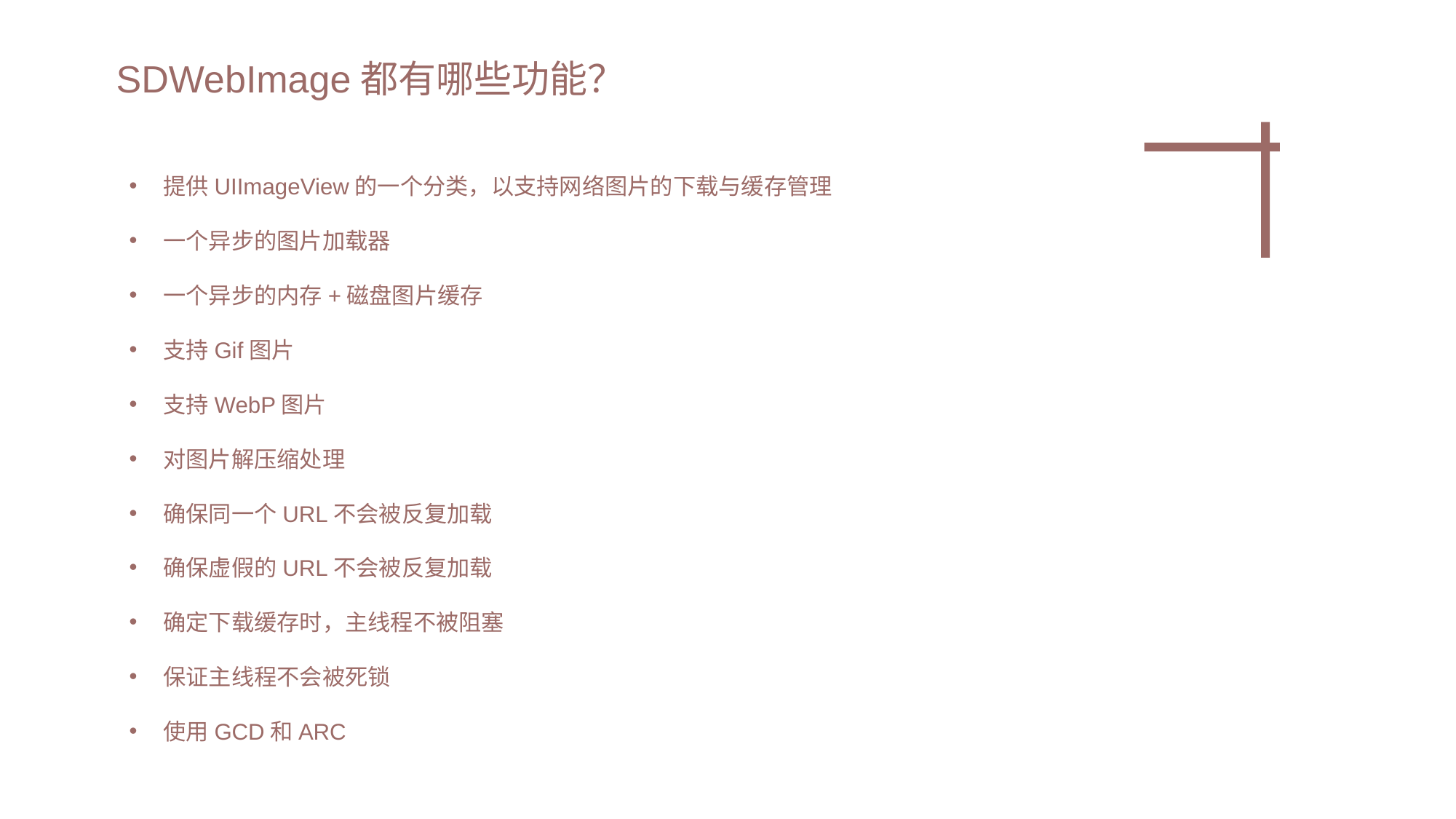

SDWebImage都有哪些功能？

提供UIImageView的一个分类，以支持网络图片的下载与缓存管理

一个异步的图片加载器

一个异步的内存+磁盘图片缓存

支持Gif图片

支持WebP图片

对图片解压缩处理

确保同一个URL不会被反复加载

确保虚假的URL不会被反复加载

确定下载缓存时，主线程不被阻塞

保证主线程不会被死锁

使用GCD和ARC